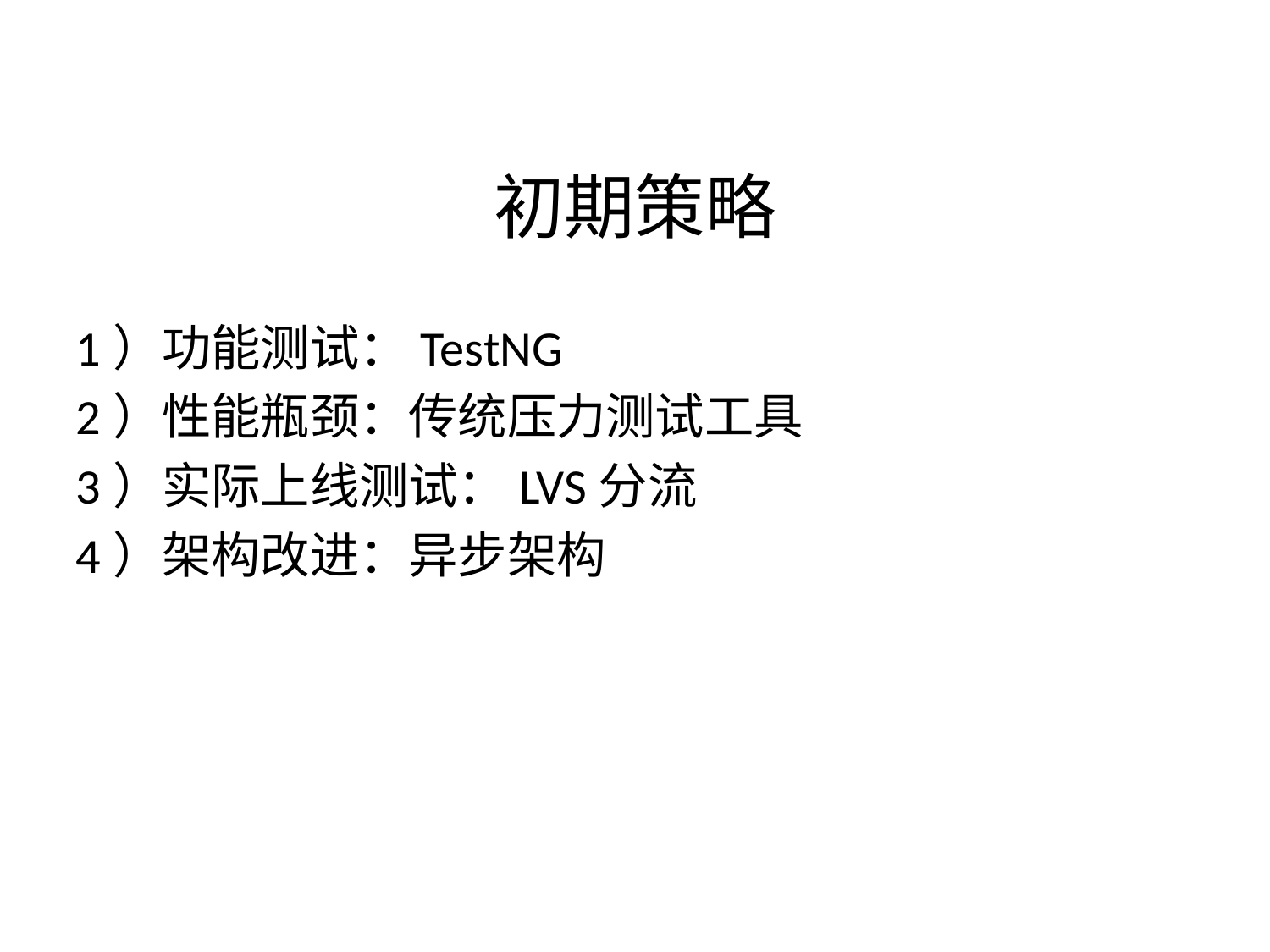

初期策略

1）功能测试：TestNG
2）性能瓶颈：传统压力测试工具
3）实际上线测试：LVS分流
4）架构改进：异步架构